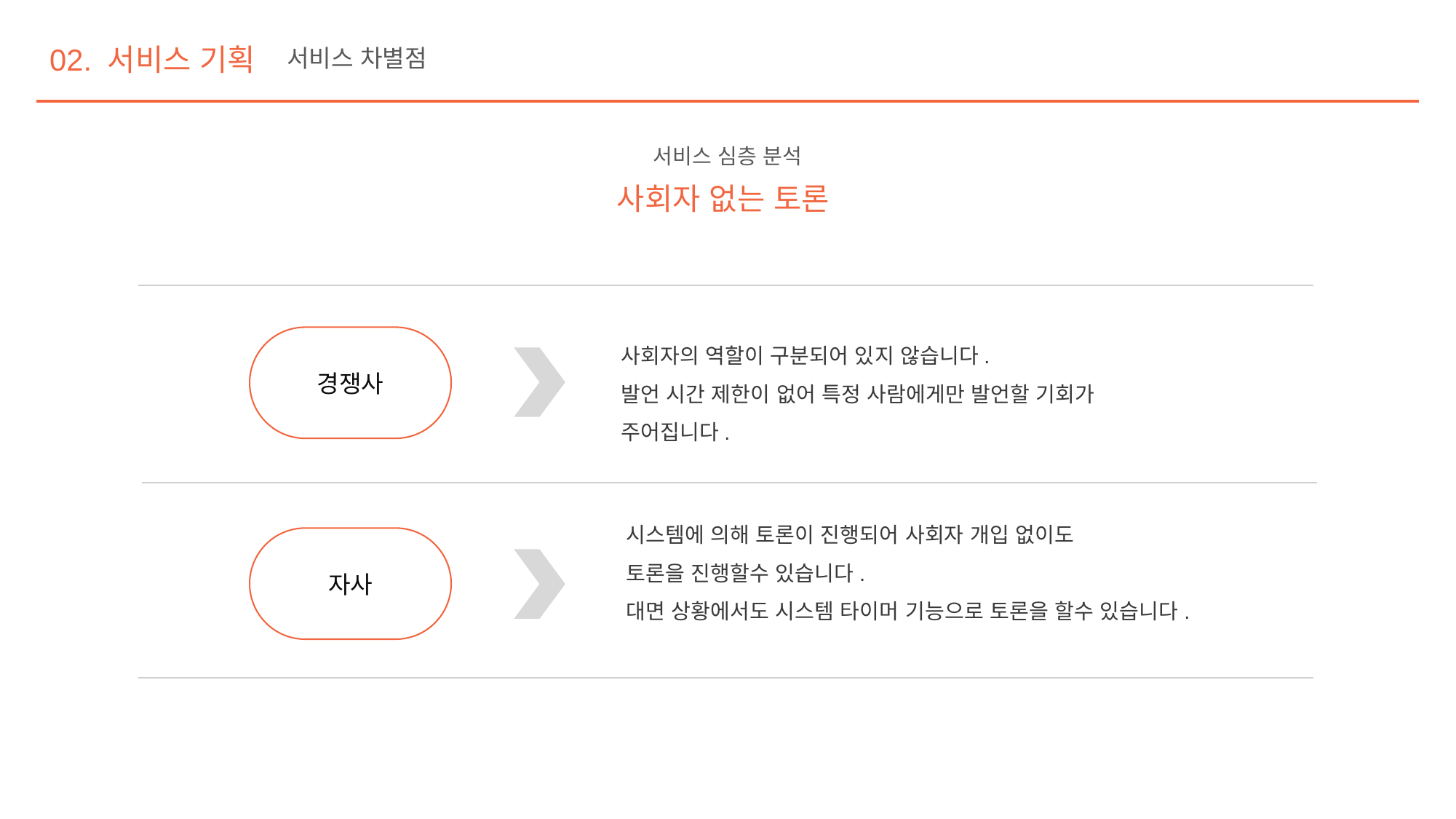

02. 서비스 기획
서비스 차별점
서비스 심층 분석
사회자 없는 토론
사회자의 역할이 구분되어 있지 않습니다.
발언 시간 제한이 없어 특정 사람에게만 발언할 기회가 주어집니다.

경쟁사

시스템에 의해 토론이 진행되어 사회자 개입 없이도
토론을 진행할수 있습니다.
대면 상황에서도 시스템 타이머 기능으로 토론을 할수 있습니다.

자사